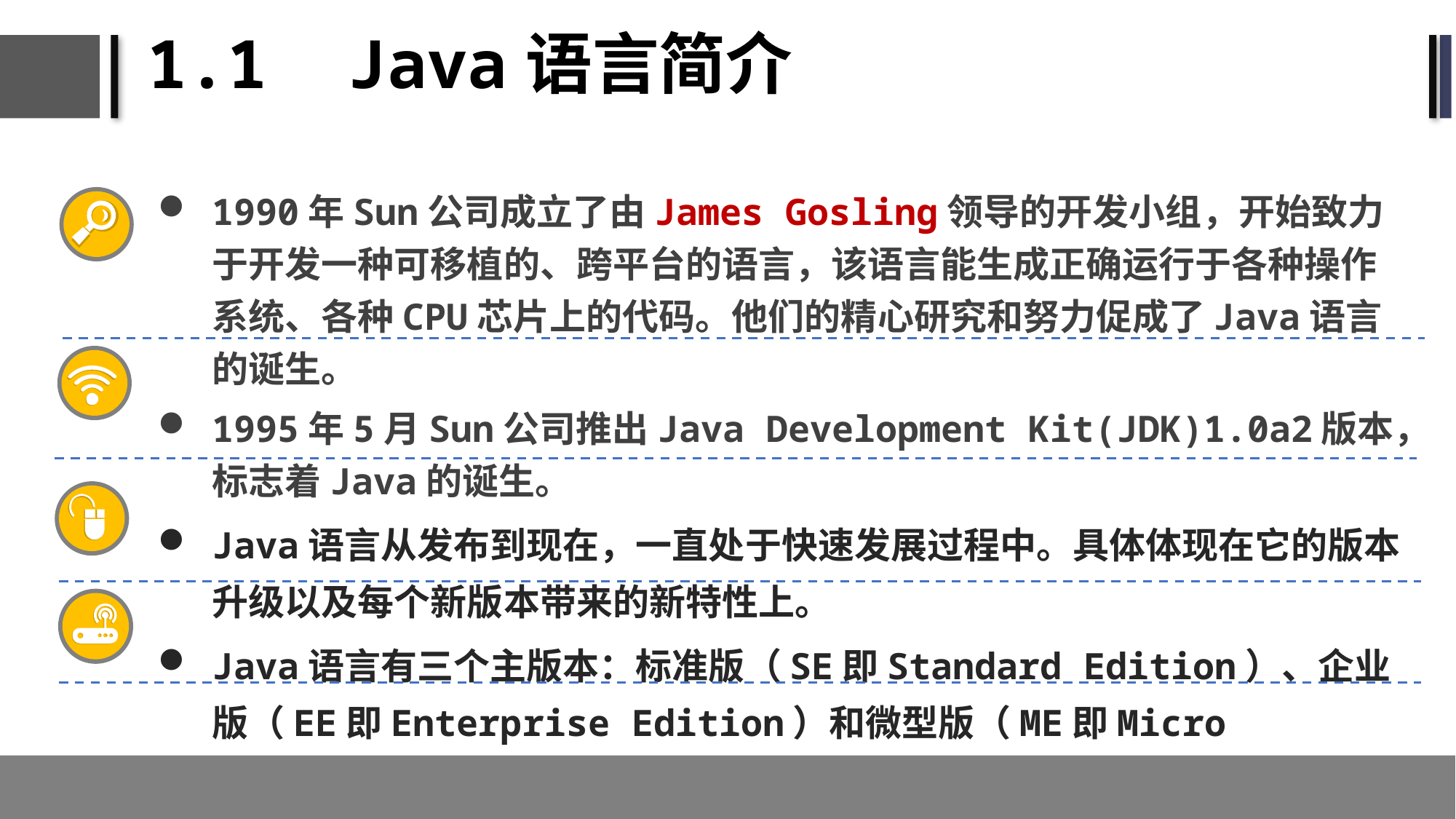

# 1.1  Java语言简介
1990年Sun公司成立了由James Gosling领导的开发小组，开始致力于开发一种可移植的、跨平台的语言，该语言能生成正确运行于各种操作系统、各种CPU芯片上的代码。他们的精心研究和努力促成了Java语言的诞生。
1995年5月Sun公司推出Java Development Kit(JDK)1.0a2版本，标志着Java的诞生。
Java语言从发布到现在，一直处于快速发展过程中。具体体现在它的版本升级以及每个新版本带来的新特性上。
Java语言有三个主版本：标准版（SE即Standard Edition）、企业版（EE即Enterprise Edition）和微型版（ME即Micro Edition）。